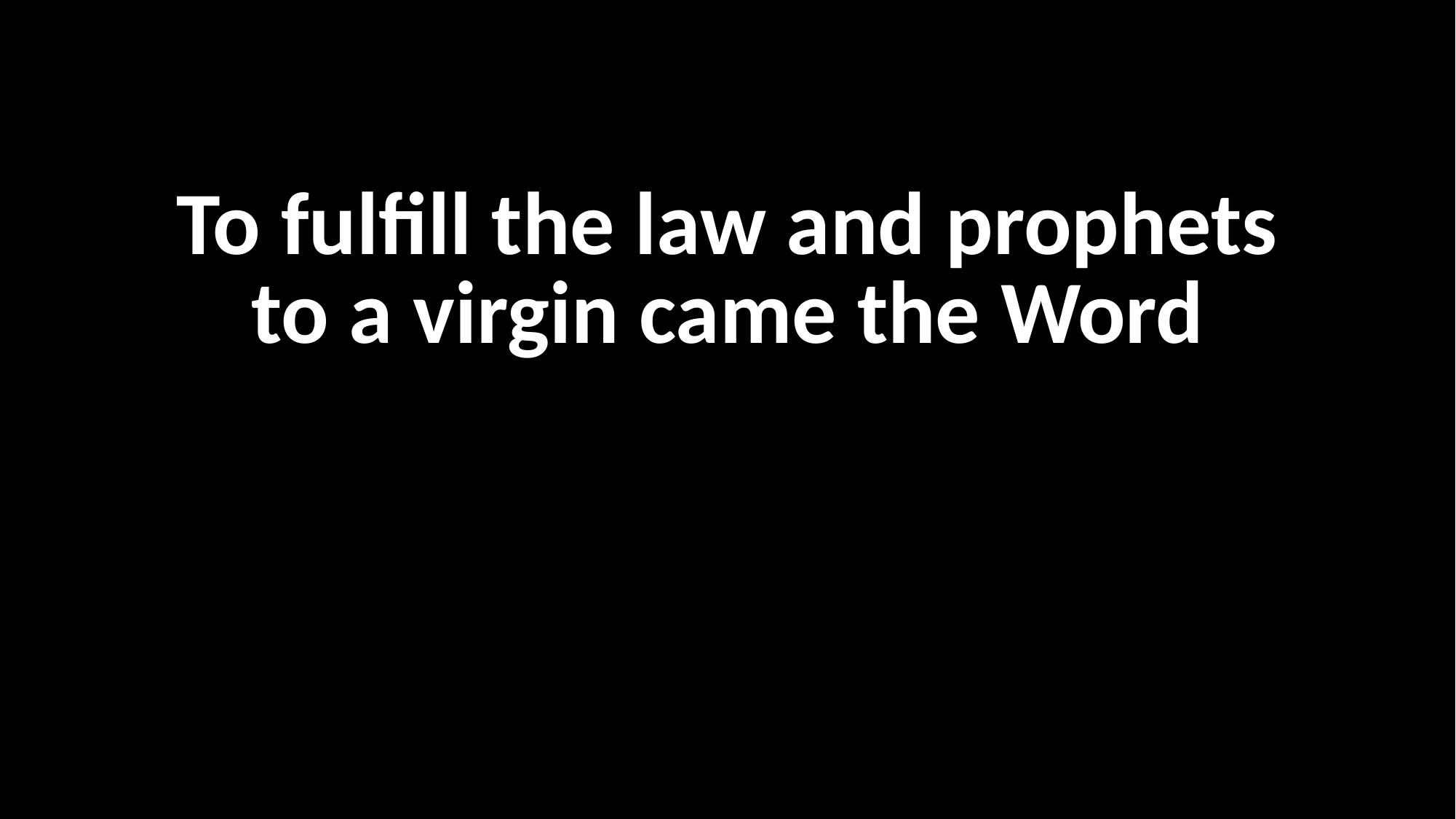

To fulfill the law and prophets
to a virgin came the Word

할렐루야 할렐루야 할렐루야
예슈아 예슈아